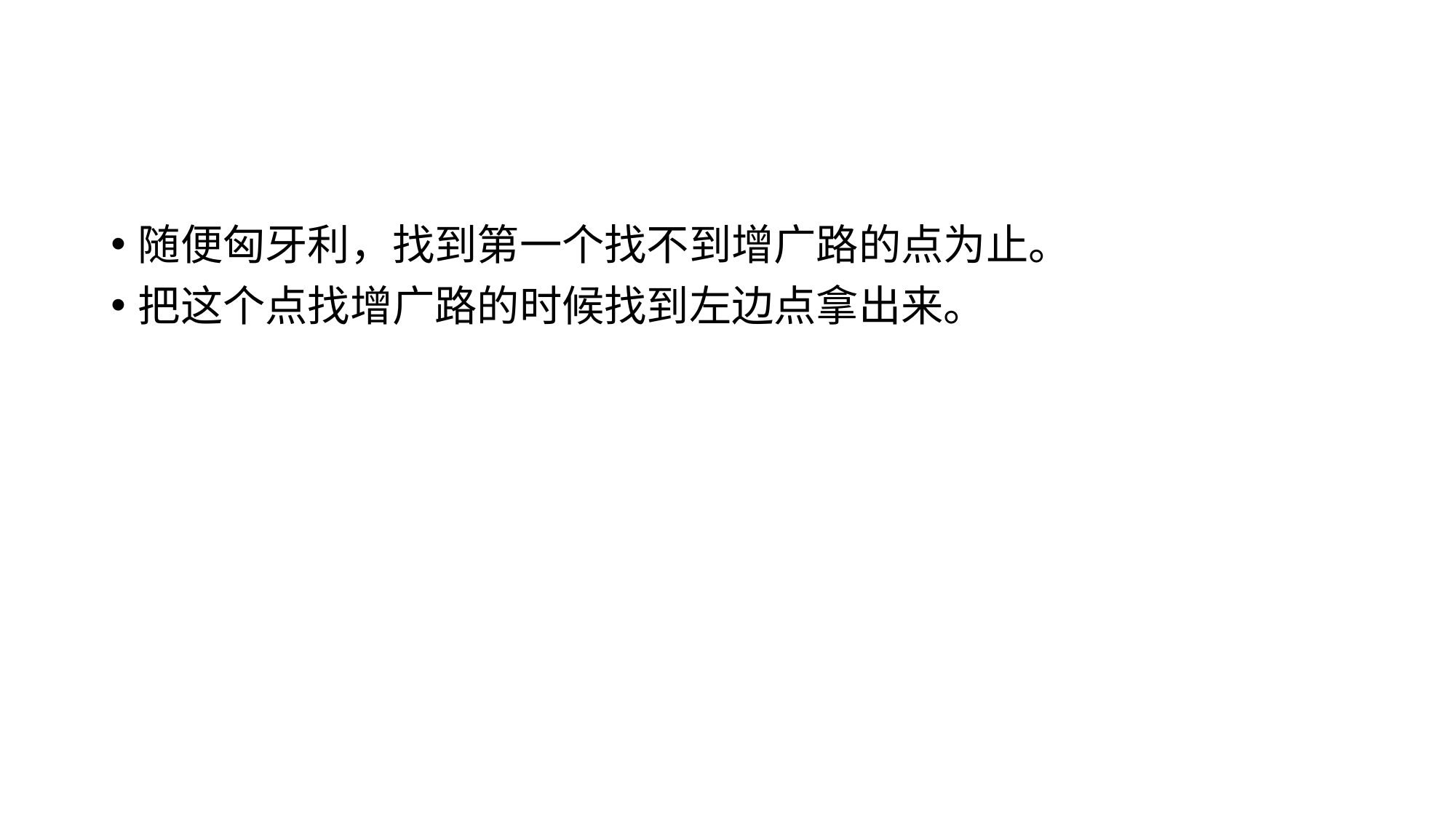

#
随便匈牙利，找到第一个找不到增广路的点为止。
把这个点找增广路的时候找到左边点拿出来。